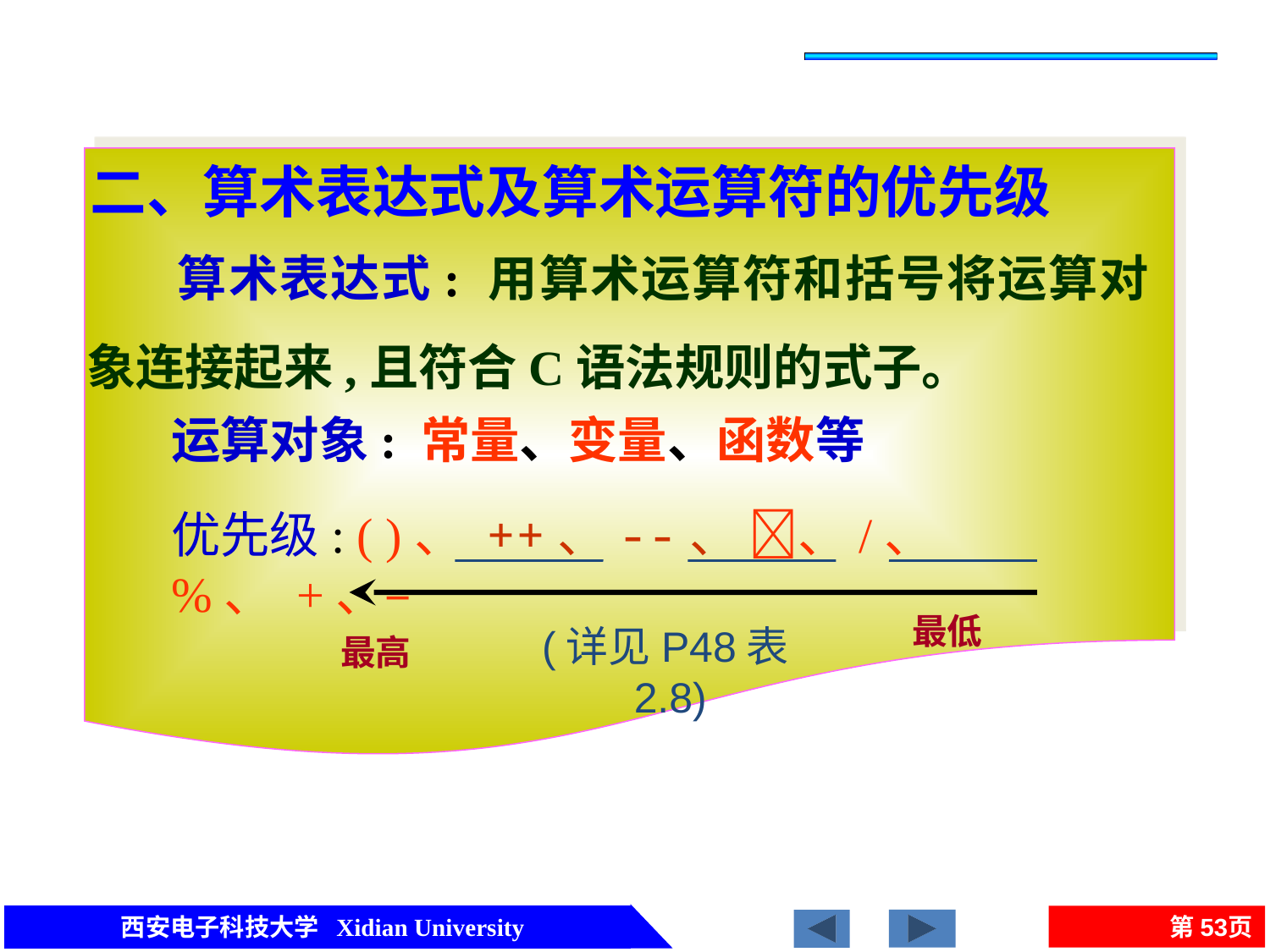

二、算术表达式及算术运算符的优先级

      算术表达式: 用算术运算符和括号将运算对象连接起来,且符合C语法规则的式子。
运算对象: 常量、变量、函数等
优先级: ( )、 ++、--、 ∗、/、%、 +、–

最低
(详见P48表2.8)
最高